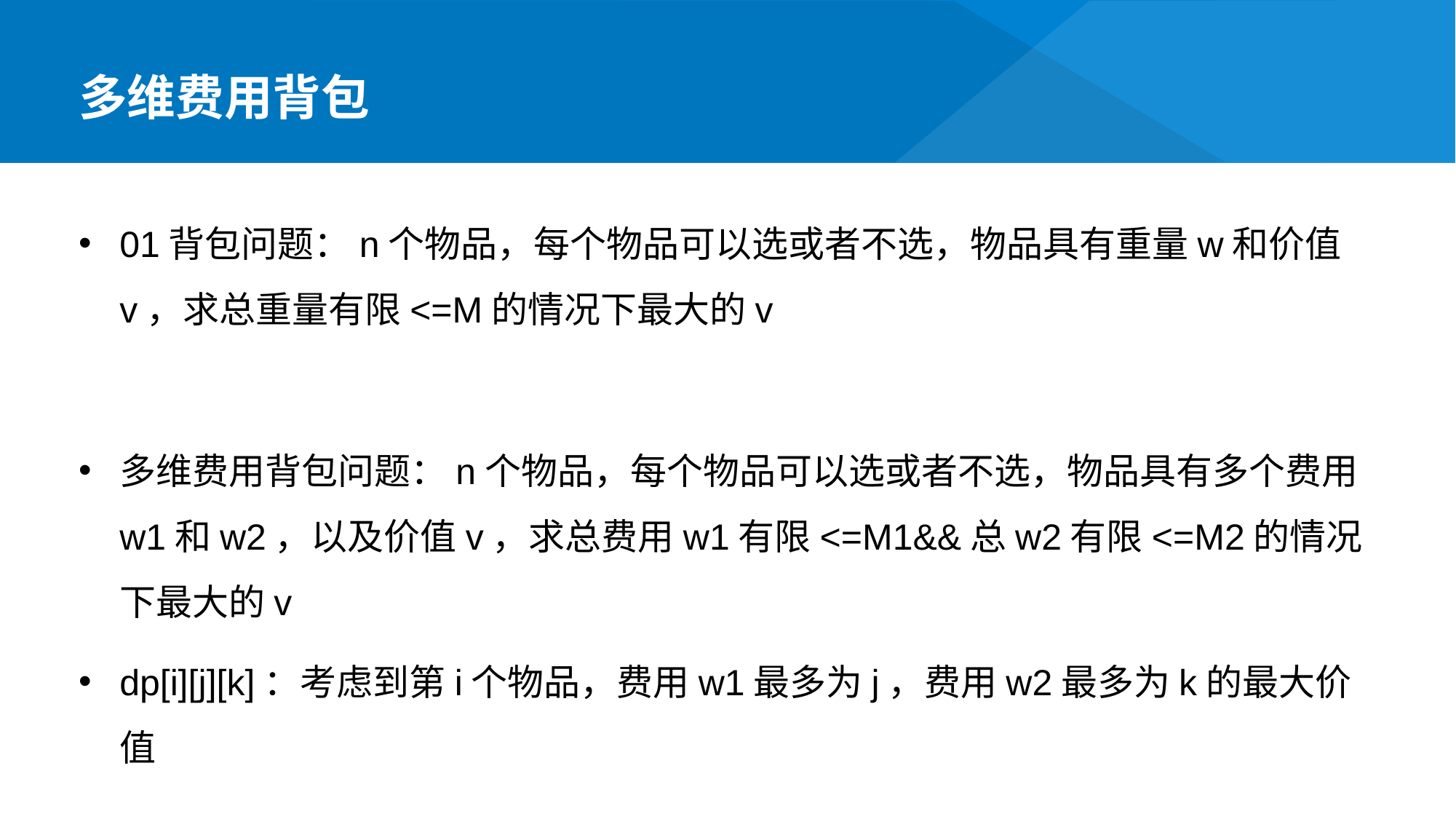

多维费用背包
01背包问题：n个物品，每个物品可以选或者不选，物品具有重量w和价值v，求总重量有限<=M的情况下最大的v

多维费用背包问题：n个物品，每个物品可以选或者不选，物品具有多个费用w1和w2，以及价值v，求总费用w1有限<=M1&&总w2有限<=M2的情况下最大的v
dp[i][j][k]：考虑到第i个物品，费用w1最多为j，费用w2最多为k的最大价值